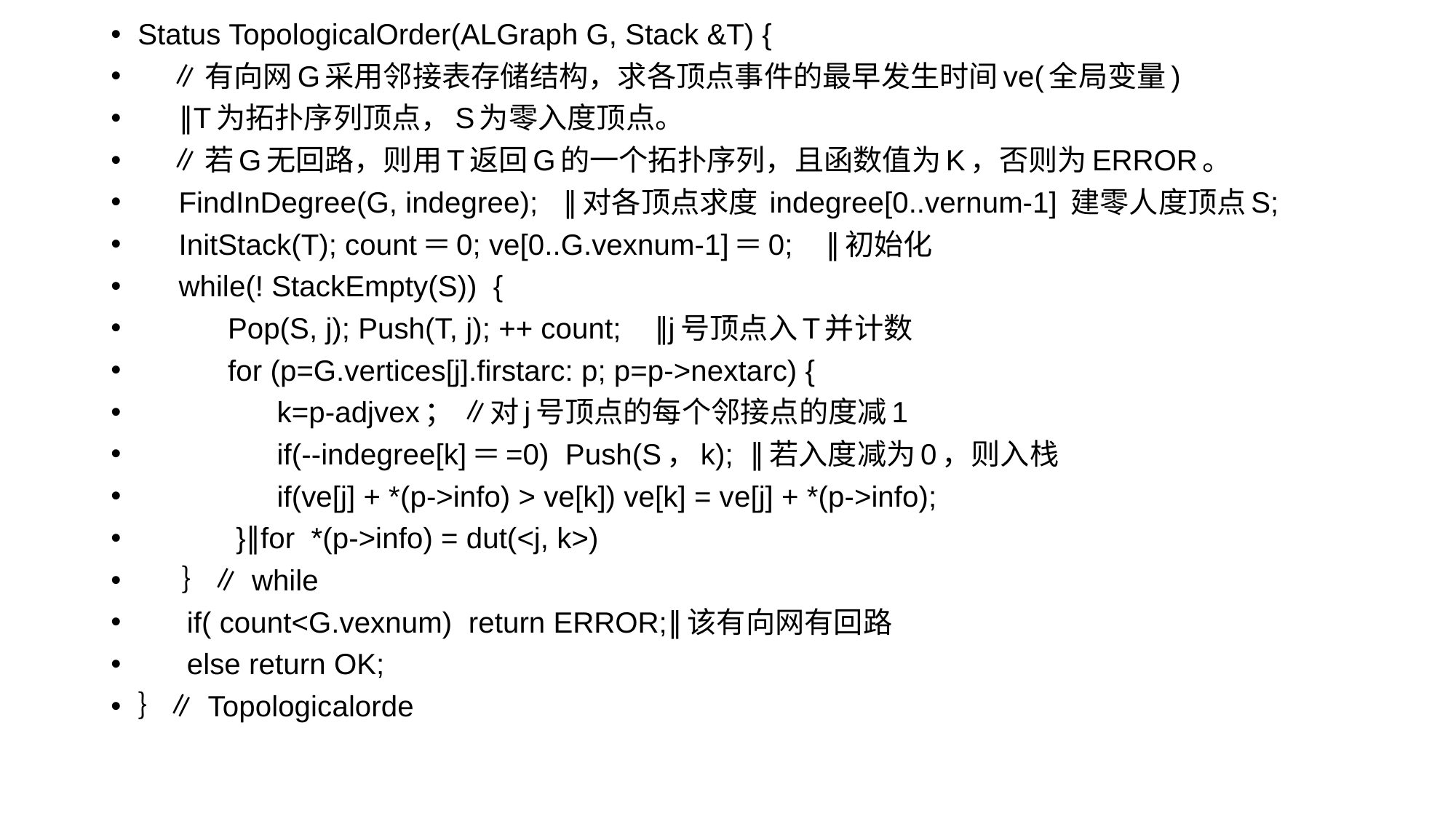

Status TopologicalOrder(ALGraph G, Stack &T) {
     ∥有向网G采用邻接表存储结构，求各顶点事件的最早发生时间ve(全局变量)
     ∥T为拓扑序列顶点，S为零入度顶点。
     ∥若G无回路，则用T返回G的一个拓扑序列，且函数值为K，否则为ERROR。
     FindInDegree(G, indegree);   ∥对各顶点求度 indegree[0..vernum-1] 建零人度顶点S;
     InitStack(T); count＝0; ve[0..G.vexnum-1]＝0;    ∥初始化
     while(! StackEmpty(S))  {
           Pop(S, j); Push(T, j); ++ count;    ∥j号顶点入T并计数
           for (p=G.vertices[j].firstarc: p; p=p->nextarc) {
                 k=p-adjvex； ∥对j号顶点的每个邻接点的度减1
                 if(--indegree[k]＝=0)  Push(S，k);  ∥若入度减为0，则入栈
                 if(ve[j] + *(p->info) > ve[k]) ve[k] = ve[j] + *(p->info);
            }∥for  *(p->info) = dut(<j, k>)
      ｝∥ while
      if( count<G.vexnum)  return ERROR;∥该有向网有回路
      else return OK;
｝∥ Topologicalorde